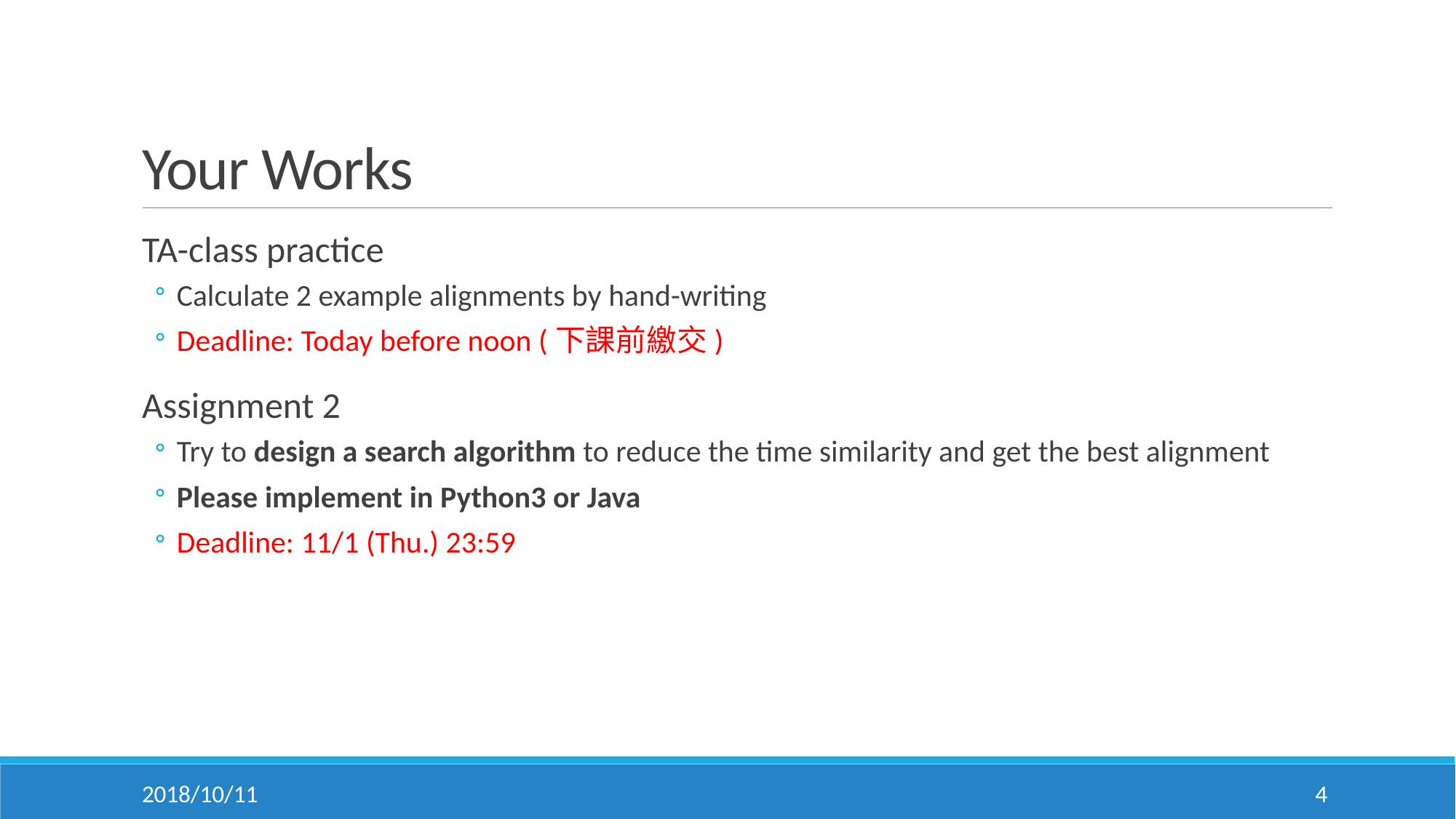

# Your Works
TA-class practice
Calculate 2 example alignments by hand-writing
Deadline: Today before noon (下課前繳交)
Assignment 2
Try to design a search algorithm to reduce the time similarity and get the best alignment
Please implement in Python3 or Java
Deadline: 11/1 (Thu.) 23:59
2018/10/11
4